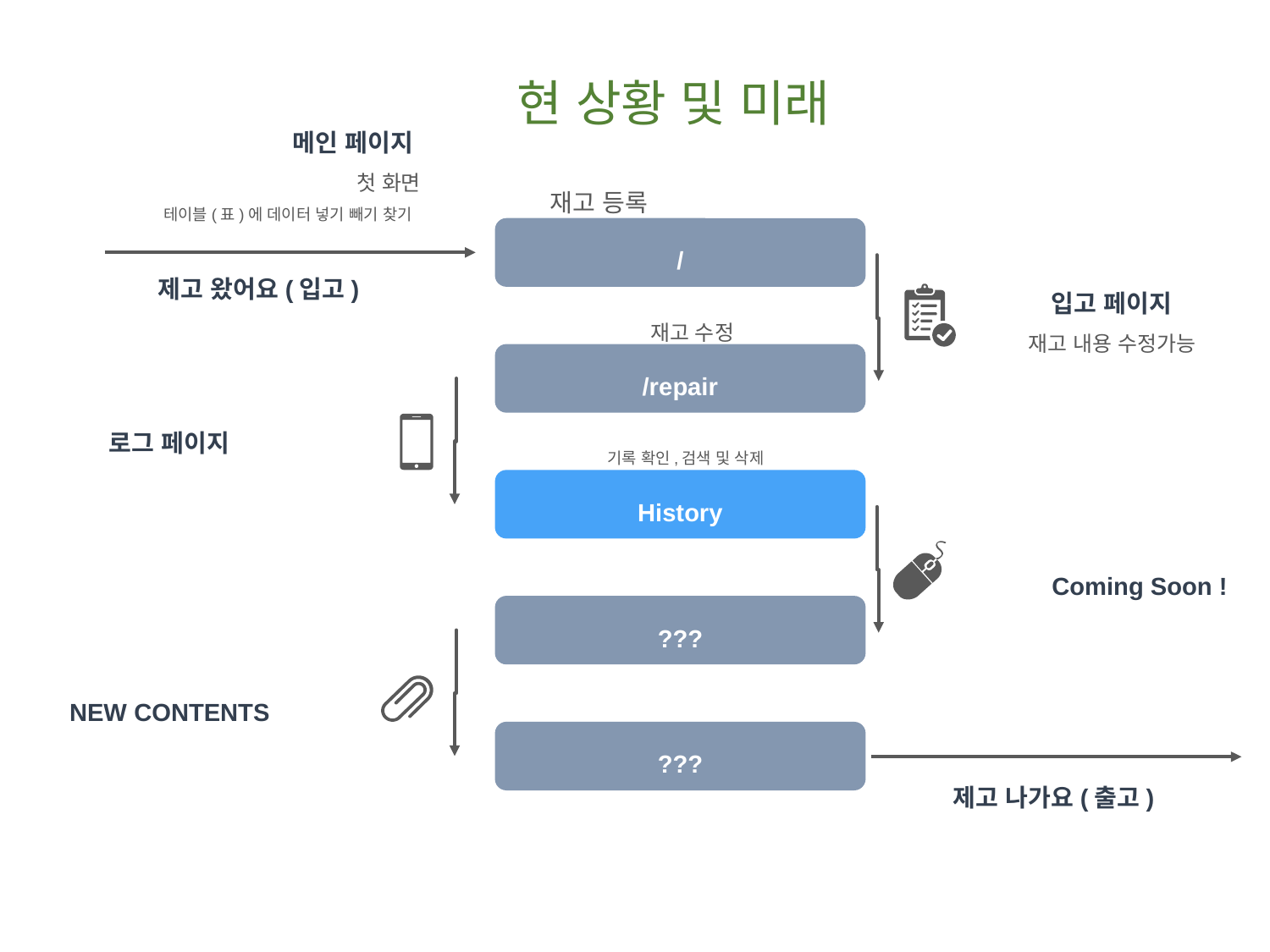

현 상황 및 미래
메인 페이지
첫 화면
테이블(표)에 데이터 넣기 빼기 찾기
재고 등록
/
제고 왔어요(입고)
입고 페이지
재고 내용 수정가능

 재고 수정
/repair
로그 페이지

기록 확인,검색 및 삭제
History

Coming Soon !
???

NEW CONTENTS
???
제고 나가요(출고)